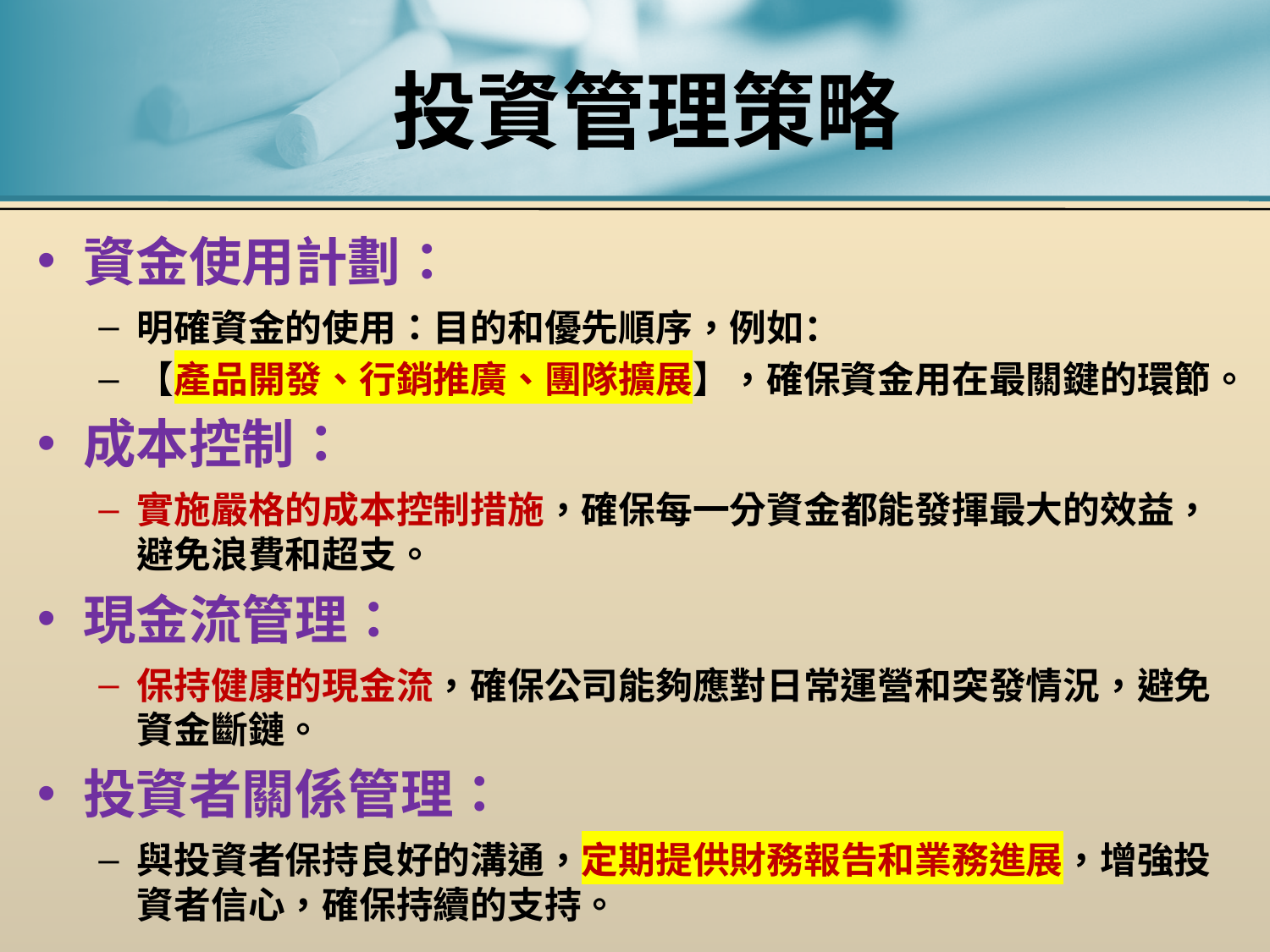

# 投資管理策略
資金使用計劃：
明確資金的使用：目的和優先順序，例如：
【產品開發、行銷推廣、團隊擴展】，確保資金用在最關鍵的環節。
成本控制：
實施嚴格的成本控制措施，確保每一分資金都能發揮最大的效益，避免浪費和超支。
現金流管理：
保持健康的現金流，確保公司能夠應對日常運營和突發情況，避免資金斷鏈。
投資者關係管理：
與投資者保持良好的溝通，定期提供財務報告和業務進展，增強投資者信心，確保持續的支持。